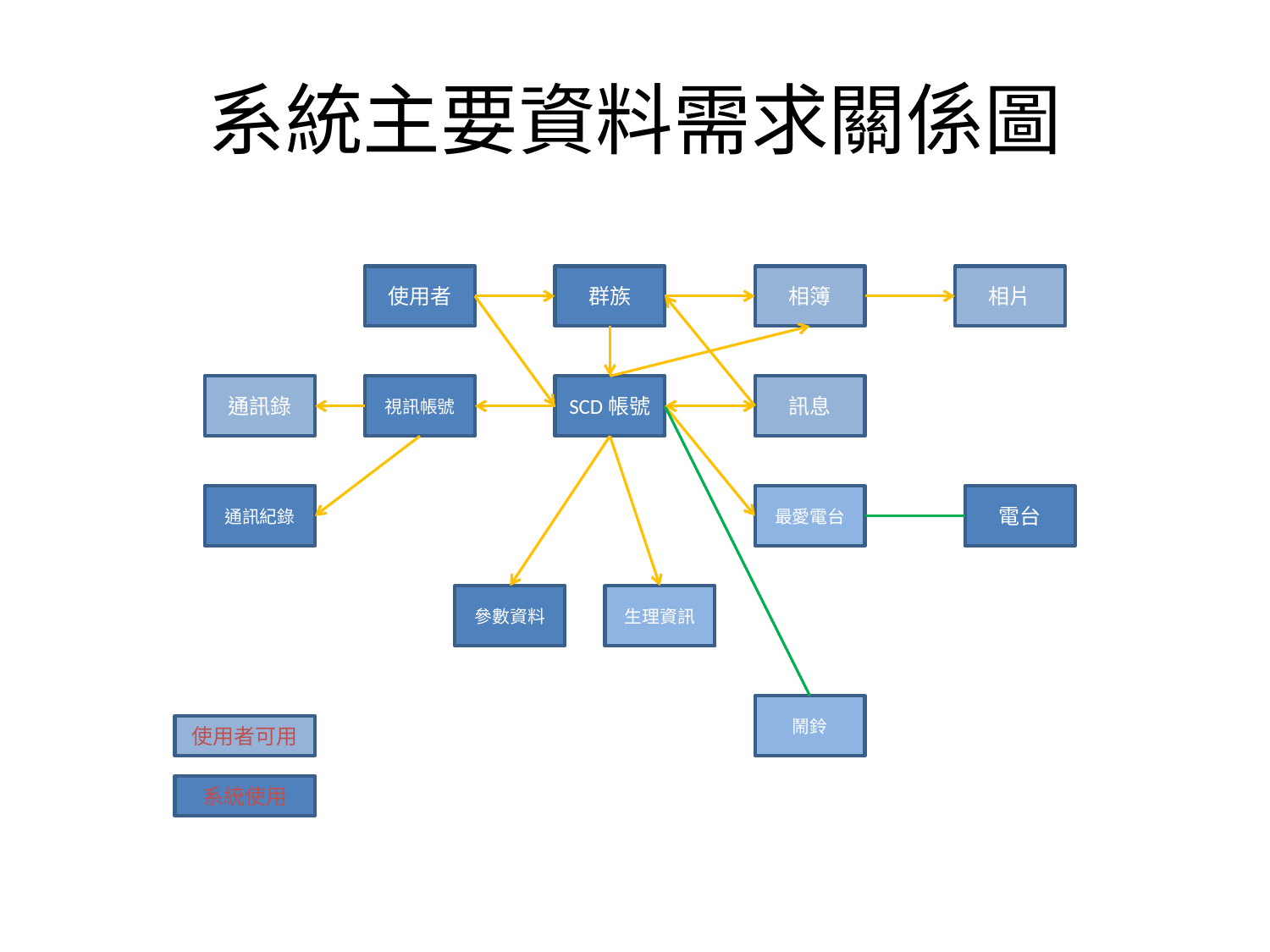

# 系統主要資料需求關係圖

使用者
群族
相簿
相片
通訊錄
視訊帳號
SCD帳號
訊息
通訊紀錄
最愛電台
電台
參數資料
生理資訊
鬧鈴
使用者可用
系統使用